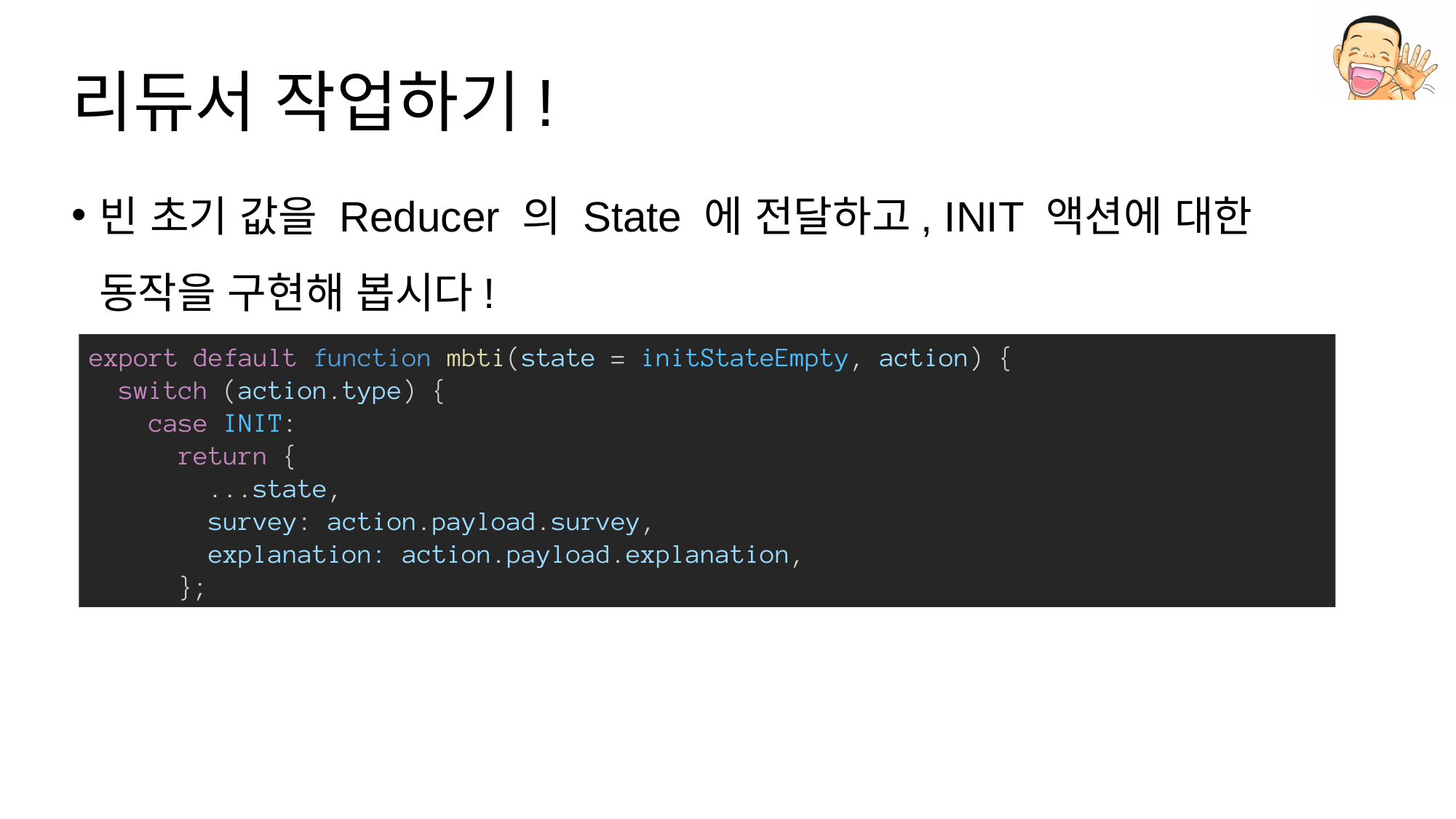

# 리듀서 작업하기!
빈 초기 값을 Reducer 의 State 에 전달하고, INIT 액션에 대한 동작을 구현해 봅시다!
export default function mbti(state = initStateEmpty, action) {
  switch (action.type) {
    case INIT:
      return {
        ...state,
        survey: action.payload.survey,
        explanation: action.payload.explanation,
      };